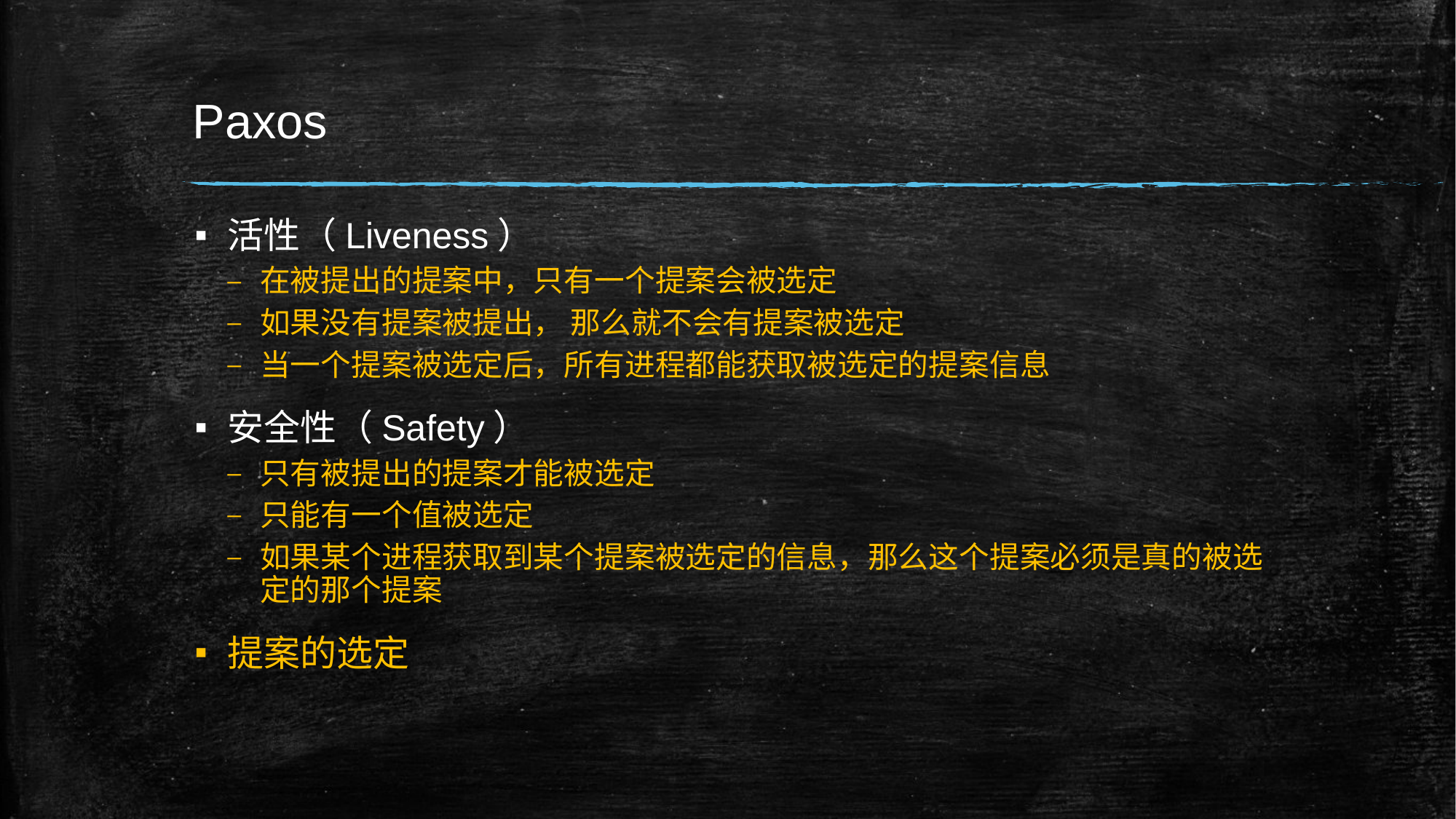

# Paxos
活性（Liveness）
在被提出的提案中，只有一个提案会被选定
如果没有提案被提出， 那么就不会有提案被选定
当一个提案被选定后，所有进程都能获取被选定的提案信息
安全性（Safety）
只有被提出的提案才能被选定
只能有一个值被选定
如果某个进程获取到某个提案被选定的信息，那么这个提案必须是真的被选定的那个提案
提案的选定